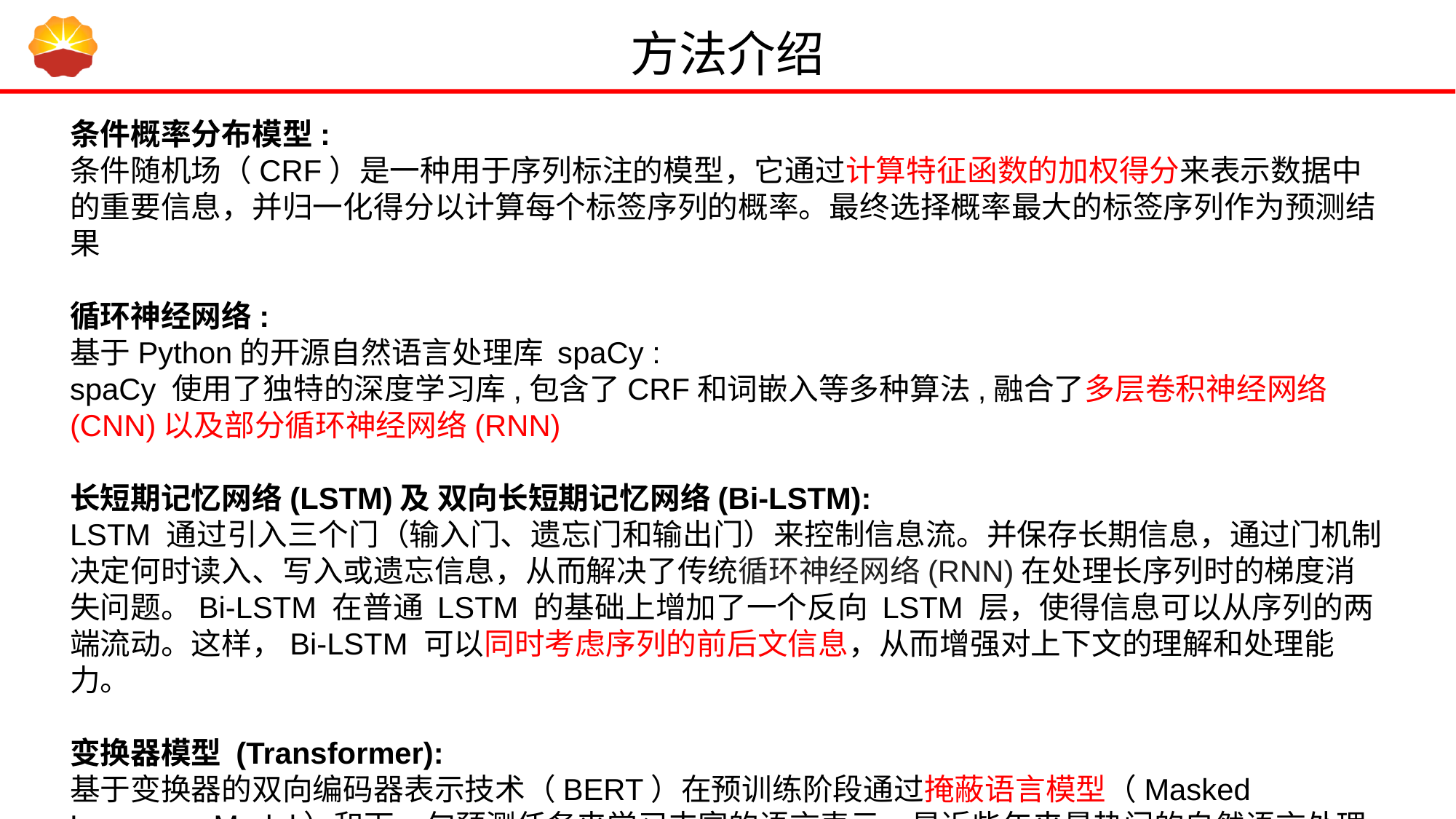

方法介绍
条件概率分布模型:
条件随机场（CRF）是一种用于序列标注的模型，它通过计算特征函数的加权得分来表示数据中的重要信息，并归一化得分以计算每个标签序列的概率。最终选择概率最大的标签序列作为预测结果

循环神经网络:
基于Python的开源自然语言处理库 spaCy :
spaCy 使用了独特的深度学习库,包含了CRF和词嵌入等多种算法,融合了多层卷积神经网络(CNN)以及部分循环神经网络(RNN)

长短期记忆网络(LSTM)及 双向长短期记忆网络(Bi-LSTM):
LSTM 通过引入三个门（输入门、遗忘门和输出门）来控制信息流。并保存长期信息，通过门机制决定何时读入、写入或遗忘信息，从而解决了传统循环神经网络(RNN)在处理长序列时的梯度消失问题。Bi-LSTM 在普通 LSTM 的基础上增加了一个反向 LSTM 层，使得信息可以从序列的两端流动。这样，Bi-LSTM 可以同时考虑序列的前后文信息，从而增强对上下文的理解和处理能力。

变换器模型 (Transformer):
基于变换器的双向编码器表示技术（BERT）在预训练阶段通过掩蔽语言模型（Masked Language Model）和下一句预测任务来学习丰富的语言表示。是近些年来最热门的自然语言处理方式。